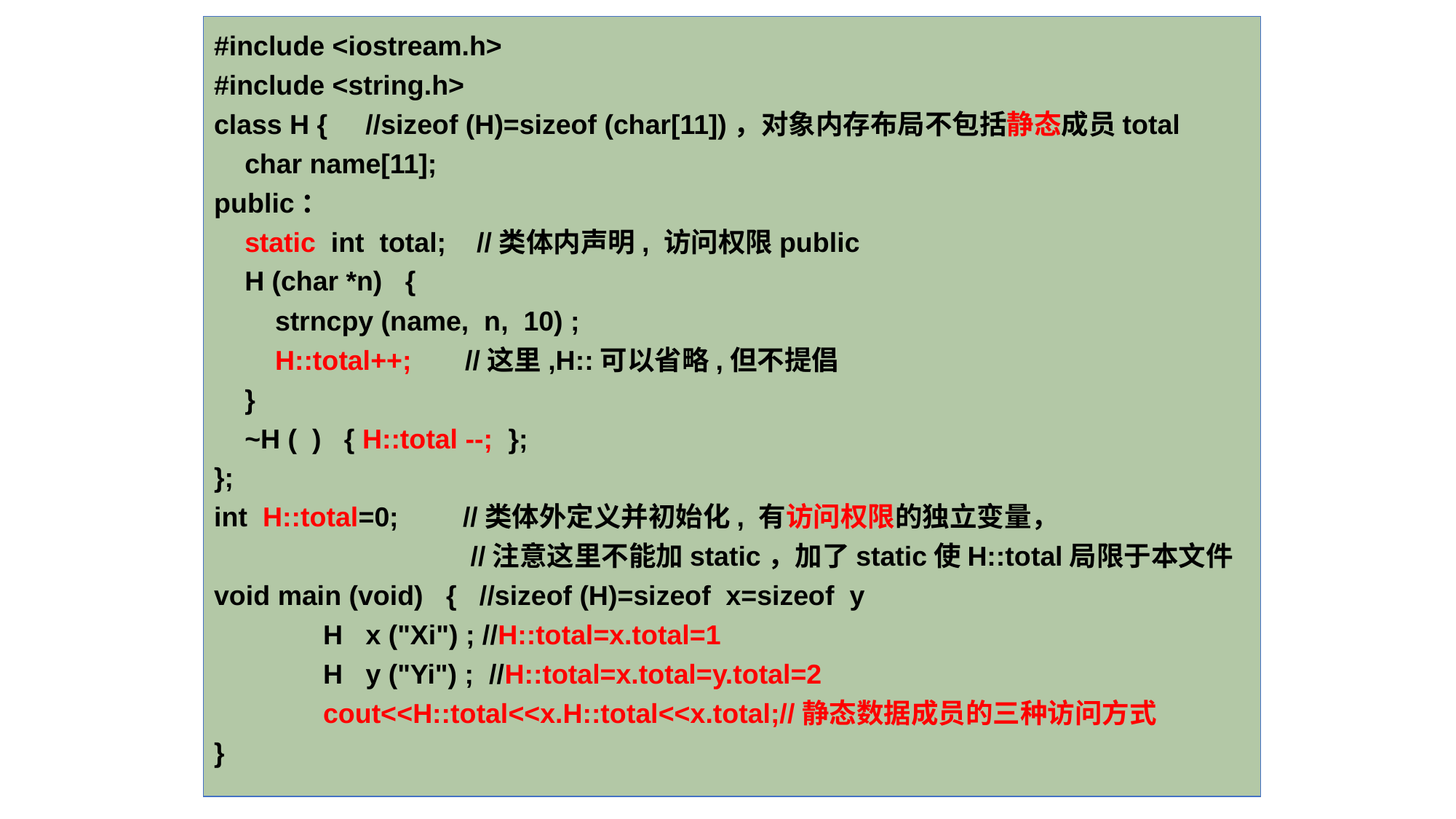

#include <iostream.h>
#include <string.h>
class H {     //sizeof (H)=sizeof (char[11])，对象内存布局不包括静态成员total
    char name[11];
public：
    static  int  total;    //类体内声明, 访问权限public
    H (char *n)   {
        strncpy (name,  n,  10) ;
        H::total++;       //这里,H::可以省略,但不提倡
    }
    ~H (  )   { H::total --;  };
};
int  H::total=0; 	    //类体外定义并初始化, 有访问权限的独立变量，
		     //注意这里不能加static，加了static使H::total局限于本文件
void main (void)   {   //sizeof (H)=sizeof  x=sizeof  y
	H   x ("Xi") ; //H::total=x.total=1
	H   y ("Yi") ;  //H::total=x.total=y.total=2
	cout<<H::total<<x.H::total<<x.total;//静态数据成员的三种访问方式
}
22